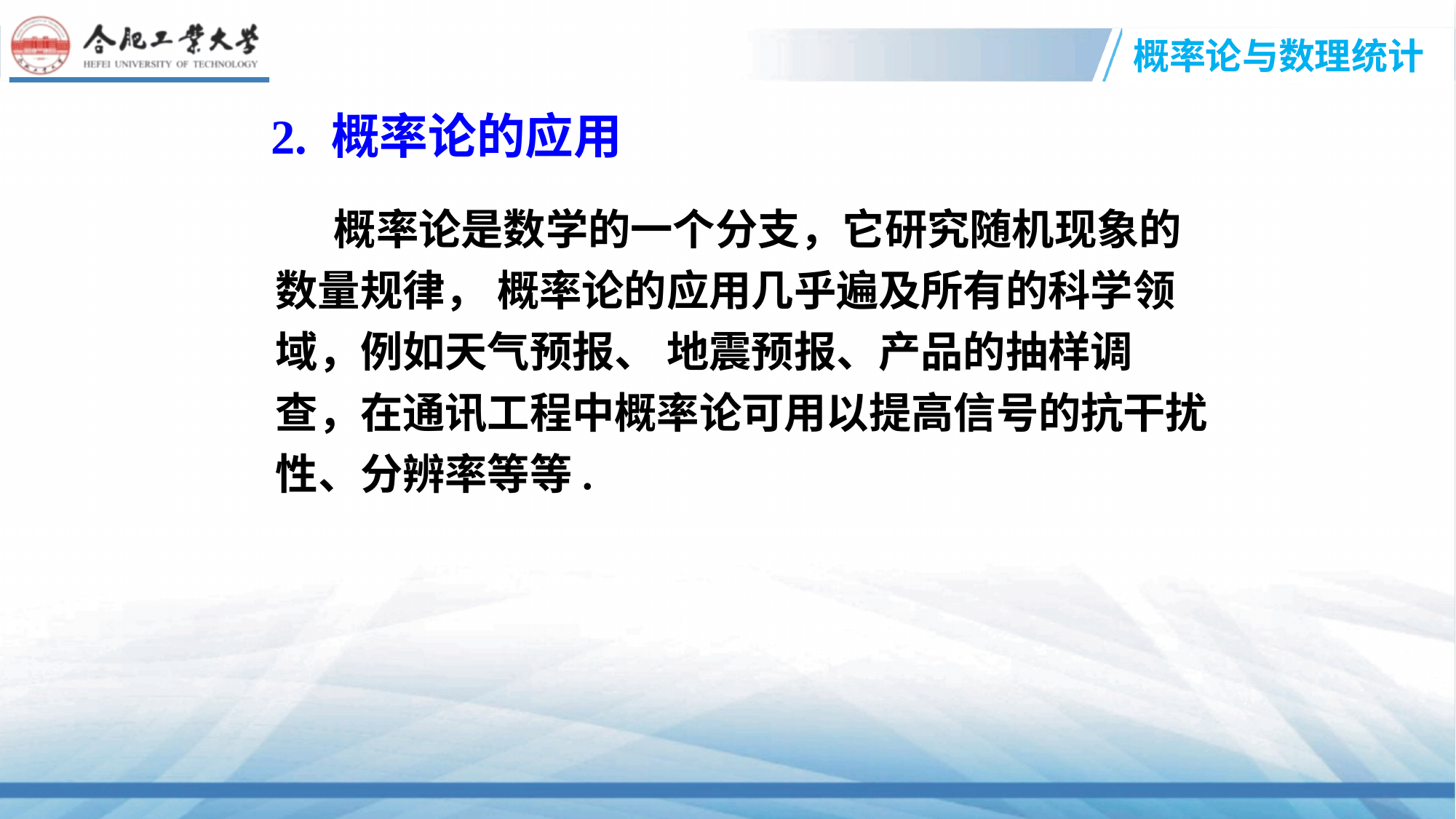

2. 概率论的应用
     概率论是数学的一个分支，它研究随机现象的数量规律， 概率论的应用几乎遍及所有的科学领域，例如天气预报、 地震预报、产品的抽样调查，在通讯工程中概率论可用以提高信号的抗干扰性、分辨率等等.